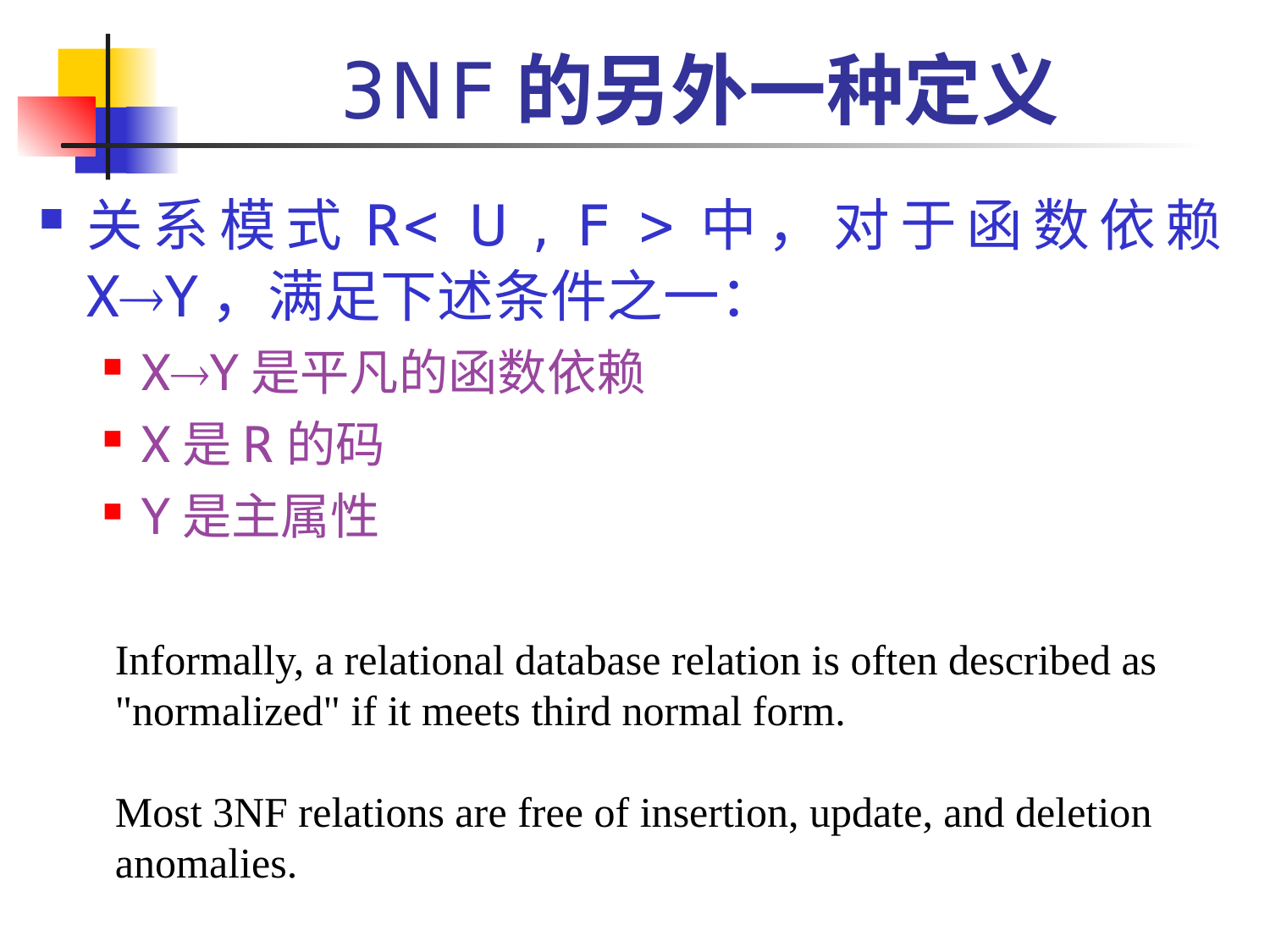

# 3NF的另外一种定义
关系模式R< U , F >中，对于函数依赖X→Y，满足下述条件之一：
X→Y是平凡的函数依赖
X是R的码
Y是主属性
Informally, a relational database relation is often described as "normalized" if it meets third normal form.

Most 3NF relations are free of insertion, update, and deletion anomalies.